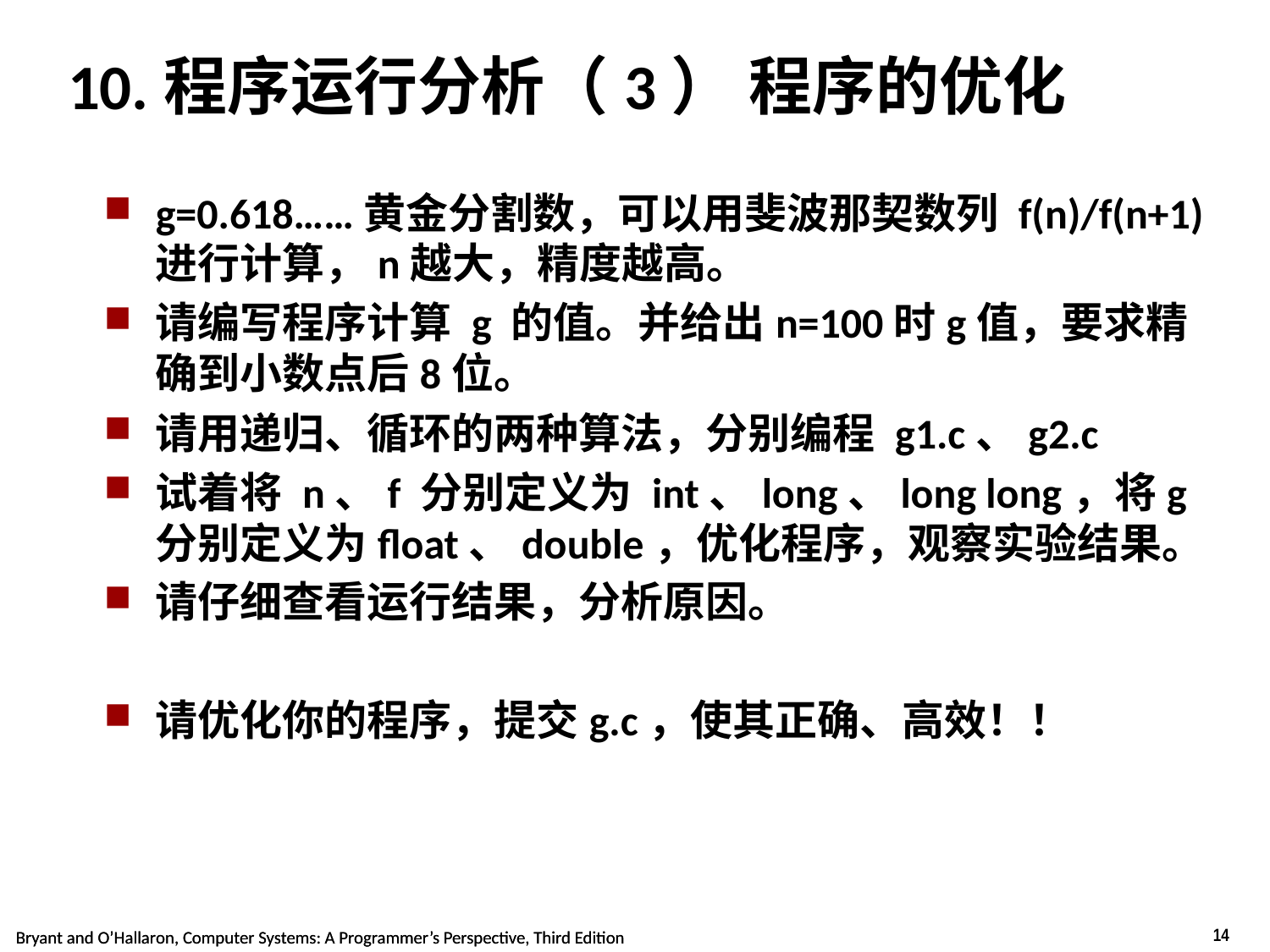

# 10.程序运行分析（3） 程序的优化
g=0.618……黄金分割数，可以用斐波那契数列 f(n)/f(n+1)进行计算，n越大，精度越高。
请编写程序计算 g 的值。并给出n=100时g值，要求精确到小数点后8位。
请用递归、循环的两种算法，分别编程 g1.c、g2.c
试着将 n、f 分别定义为 int、long、long long，将g分别定义为float、double，优化程序，观察实验结果。
请仔细查看运行结果，分析原因。

请优化你的程序，提交g.c，使其正确、高效！！